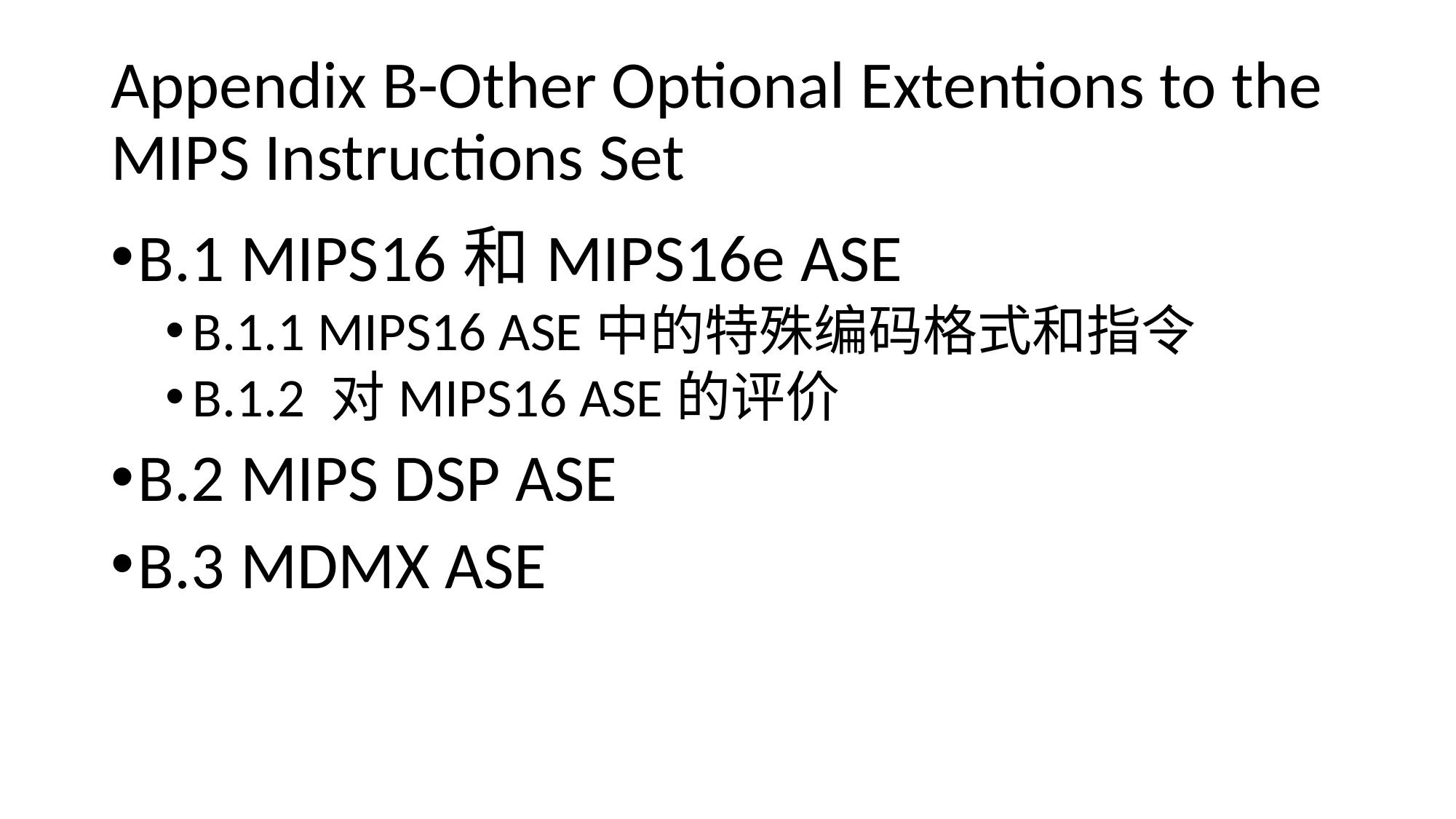

# Appendix B-Other Optional Extentions to the MIPS Instructions Set
B.1 MIPS16和MIPS16e ASE
B.1.1 MIPS16 ASE中的特殊编码格式和指令
B.1.2 对MIPS16 ASE的评价
B.2 MIPS DSP ASE
B.3 MDMX ASE